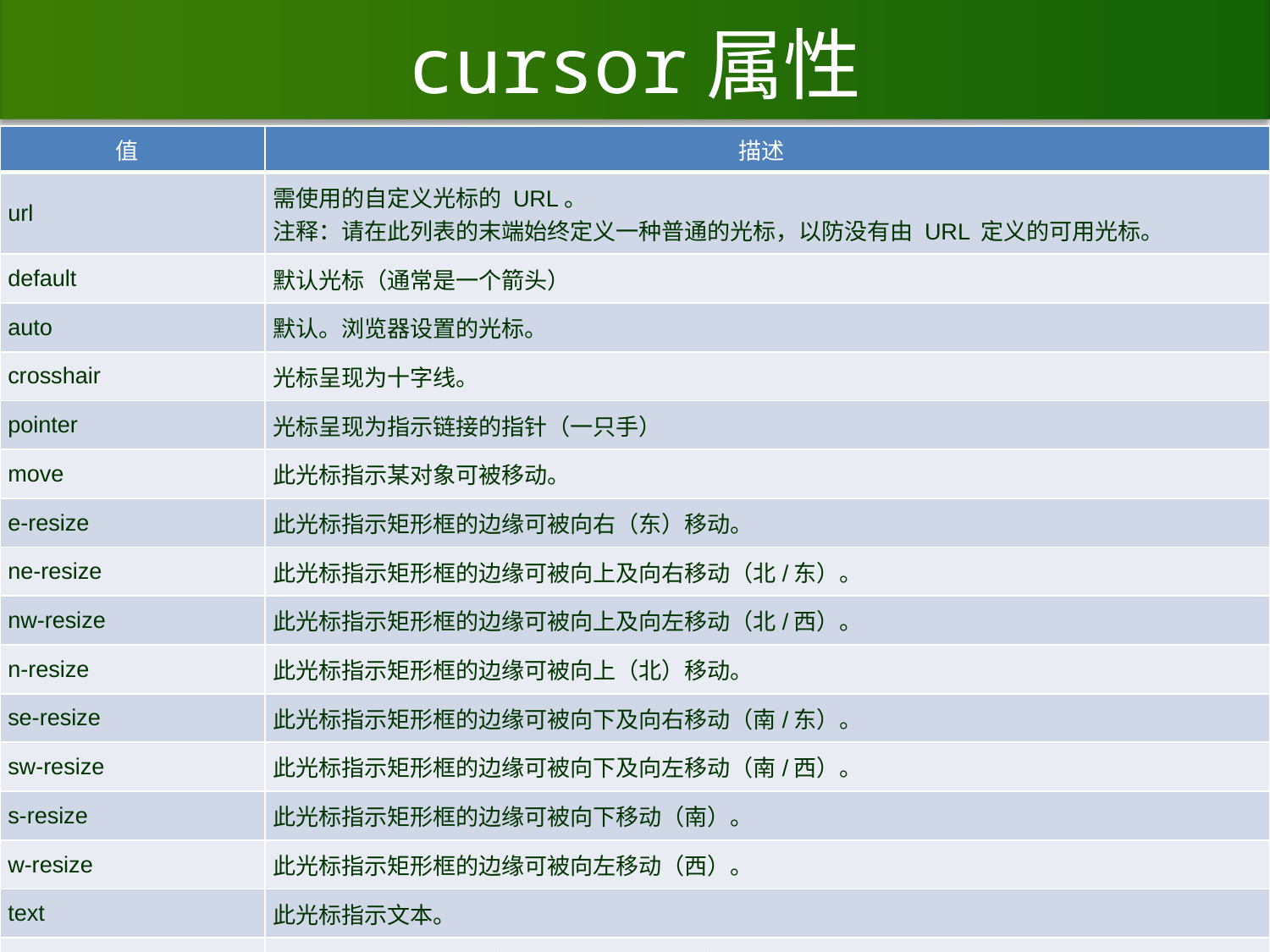

# cursor属性
| 值 | 描述 |
| --- | --- |
| url | 需使用的自定义光标的 URL。 注释：请在此列表的末端始终定义一种普通的光标，以防没有由 URL 定义的可用光标。 |
| default | 默认光标（通常是一个箭头） |
| auto | 默认。浏览器设置的光标。 |
| crosshair | 光标呈现为十字线。 |
| pointer | 光标呈现为指示链接的指针（一只手） |
| move | 此光标指示某对象可被移动。 |
| e-resize | 此光标指示矩形框的边缘可被向右（东）移动。 |
| ne-resize | 此光标指示矩形框的边缘可被向上及向右移动（北/东）。 |
| nw-resize | 此光标指示矩形框的边缘可被向上及向左移动（北/西）。 |
| n-resize | 此光标指示矩形框的边缘可被向上（北）移动。 |
| se-resize | 此光标指示矩形框的边缘可被向下及向右移动（南/东）。 |
| sw-resize | 此光标指示矩形框的边缘可被向下及向左移动（南/西）。 |
| s-resize | 此光标指示矩形框的边缘可被向下移动（南）。 |
| w-resize | 此光标指示矩形框的边缘可被向左移动（西）。 |
| text | 此光标指示文本。 |
| wait | 此光标指示程序正忙（通常是一只表或沙漏）。 |
| help | 此光标指示可用的帮助（通常是一个问号或一个气球）。 |